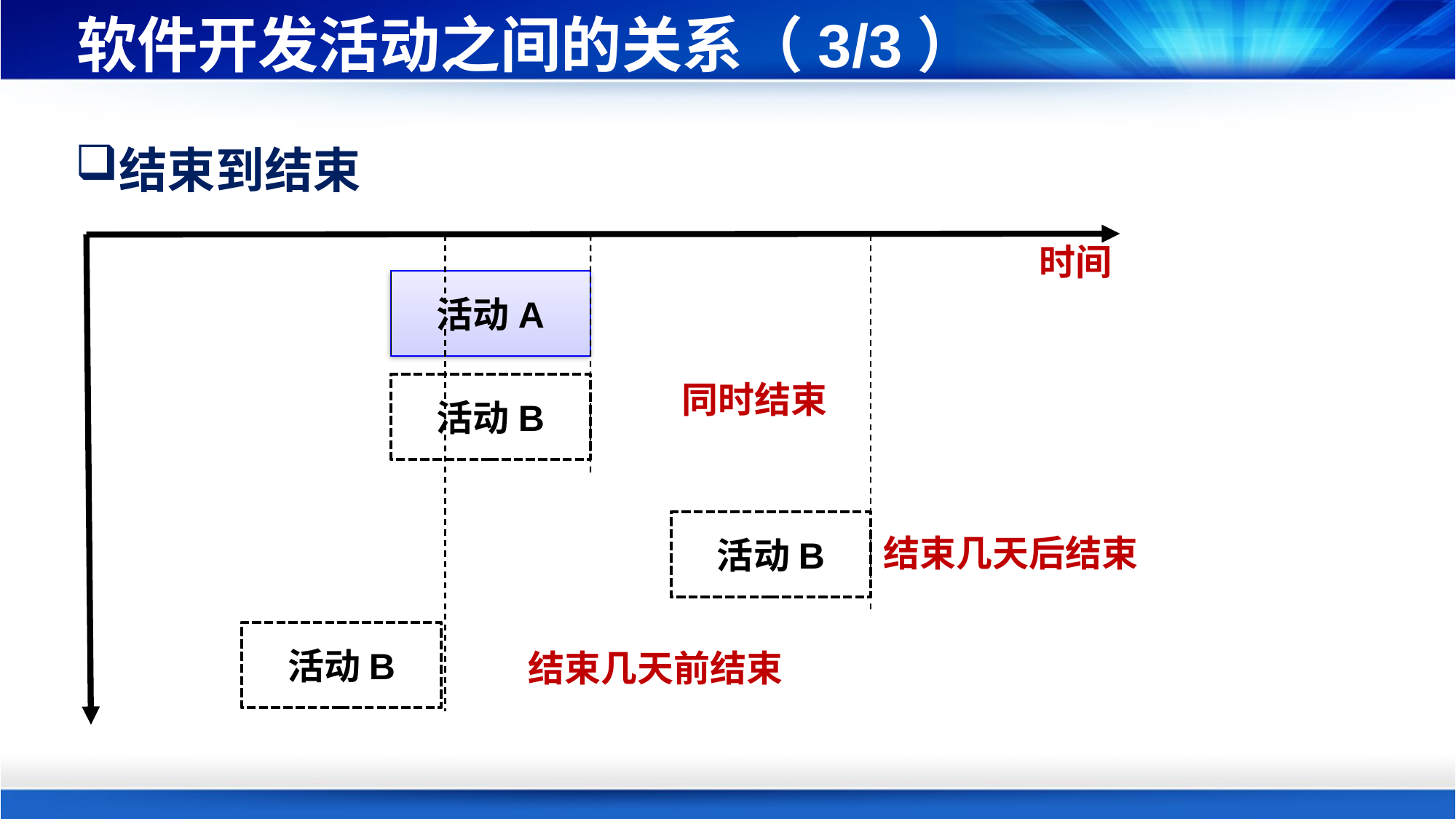

# 软件开发活动之间的关系（3/3）
结束到结束

时间
活动A
同时结束
活动B
活动B
结束几天后结束
活动B
结束几天前结束